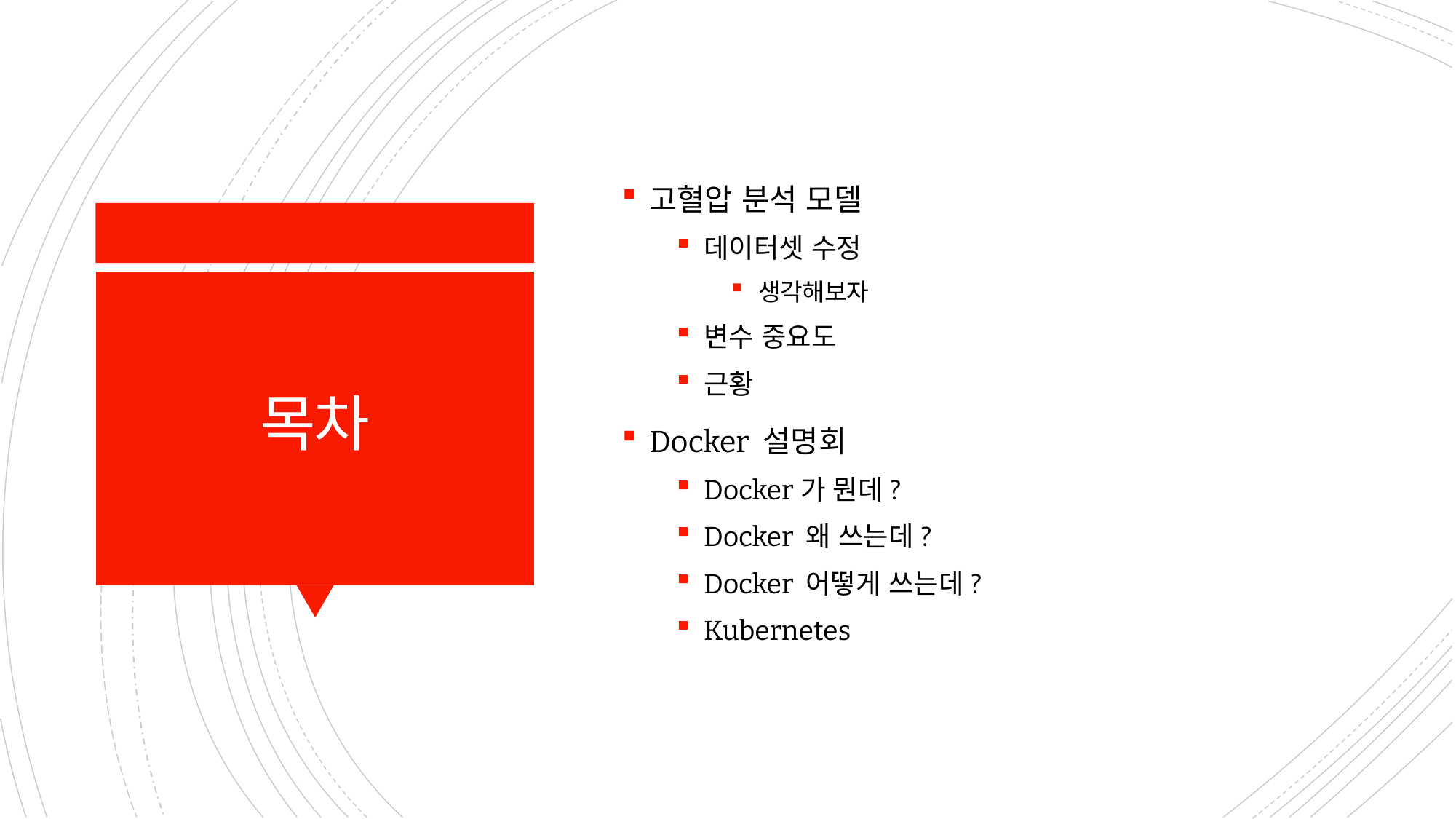

고혈압 분석 모델
데이터셋 수정
생각해보자
변수 중요도
근황
Docker 설명회
Docker가 뭔데?
Docker 왜 쓰는데?
Docker 어떻게 쓰는데?
Kubernetes
# 목차